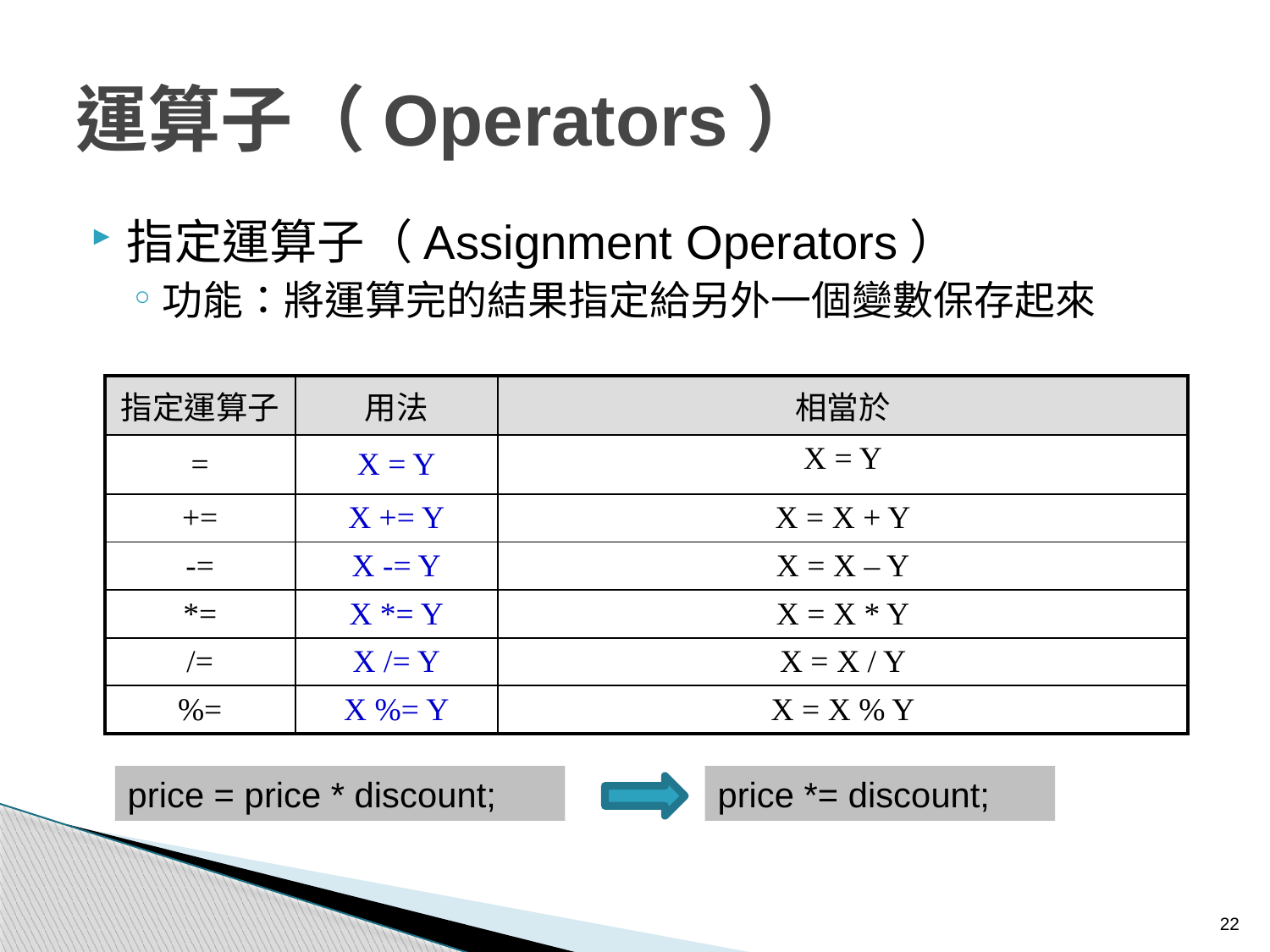

# 運算子（Operators）
指定運算子（Assignment Operators）
功能：將運算完的結果指定給另外一個變數保存起來

| 指定運算子 | 用法 | 相當於 |
| --- | --- | --- |
| = | X = Y | X = Y |
| += | X += Y | X = X + Y |
| -= | X -= Y | X = X – Y |
| \*= | X \*= Y | X = X \* Y |
| /= | X /= Y | X = X / Y |
| %= | X %= Y | X = X % Y |
price = price * discount;
price *= discount;

22